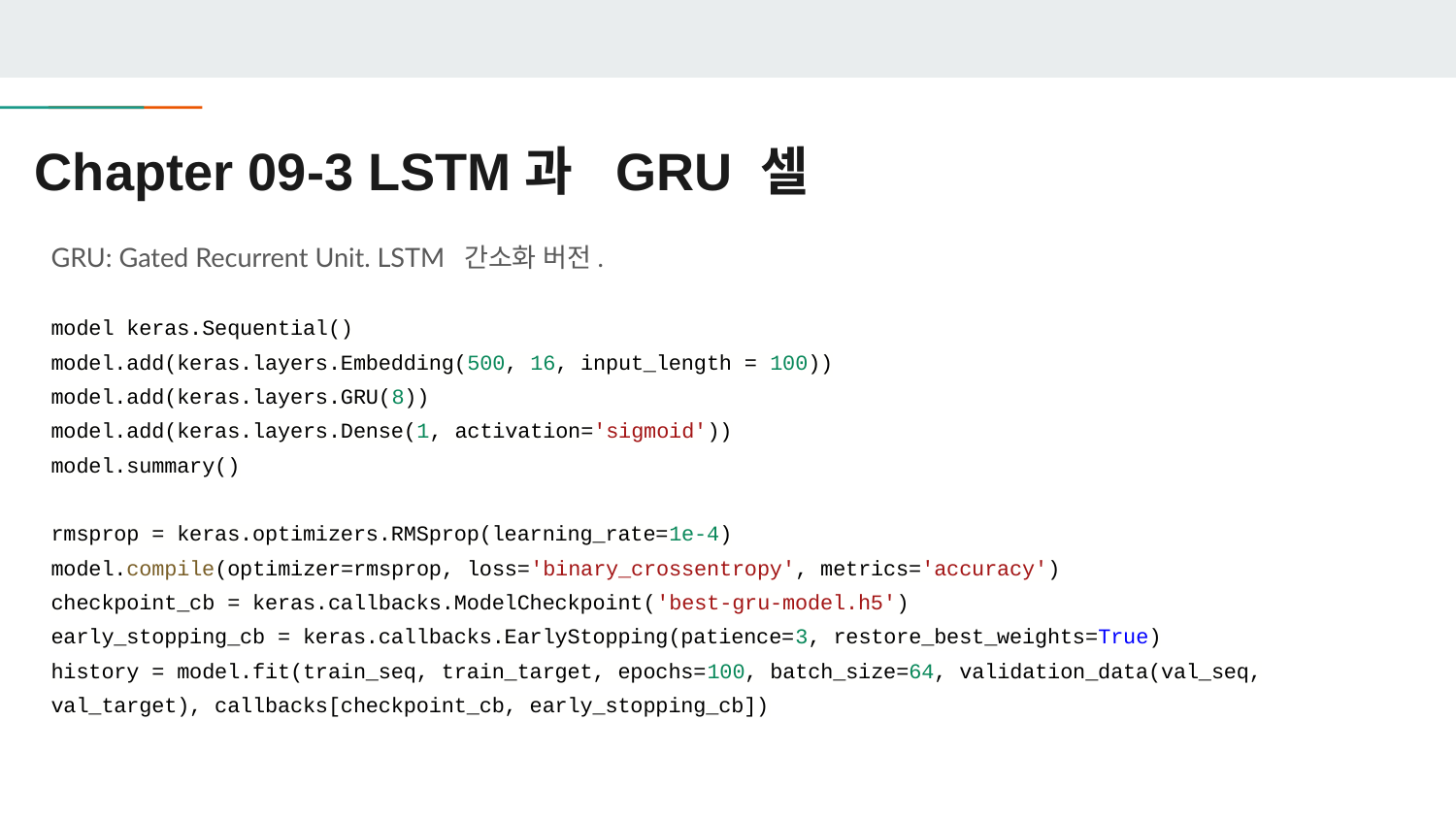

# Chapter 09-3 LSTM과  GRU 셀
GRU: Gated Recurrent Unit. LSTM  간소화 버전.
model keras.Sequential()
model.add(keras.layers.Embedding(500, 16, input_length = 100))
model.add(keras.layers.GRU(8))
model.add(keras.layers.Dense(1, activation='sigmoid'))
model.summary()

rmsprop = keras.optimizers.RMSprop(learning_rate=1e-4)
model.compile(optimizer=rmsprop, loss='binary_crossentropy', metrics='accuracy')
checkpoint_cb = keras.callbacks.ModelCheckpoint('best-gru-model.h5')
early_stopping_cb = keras.callbacks.EarlyStopping(patience=3, restore_best_weights=True)
history = model.fit(train_seq, train_target, epochs=100, batch_size=64, validation_data(val_seq, val_target), callbacks[checkpoint_cb, early_stopping_cb])